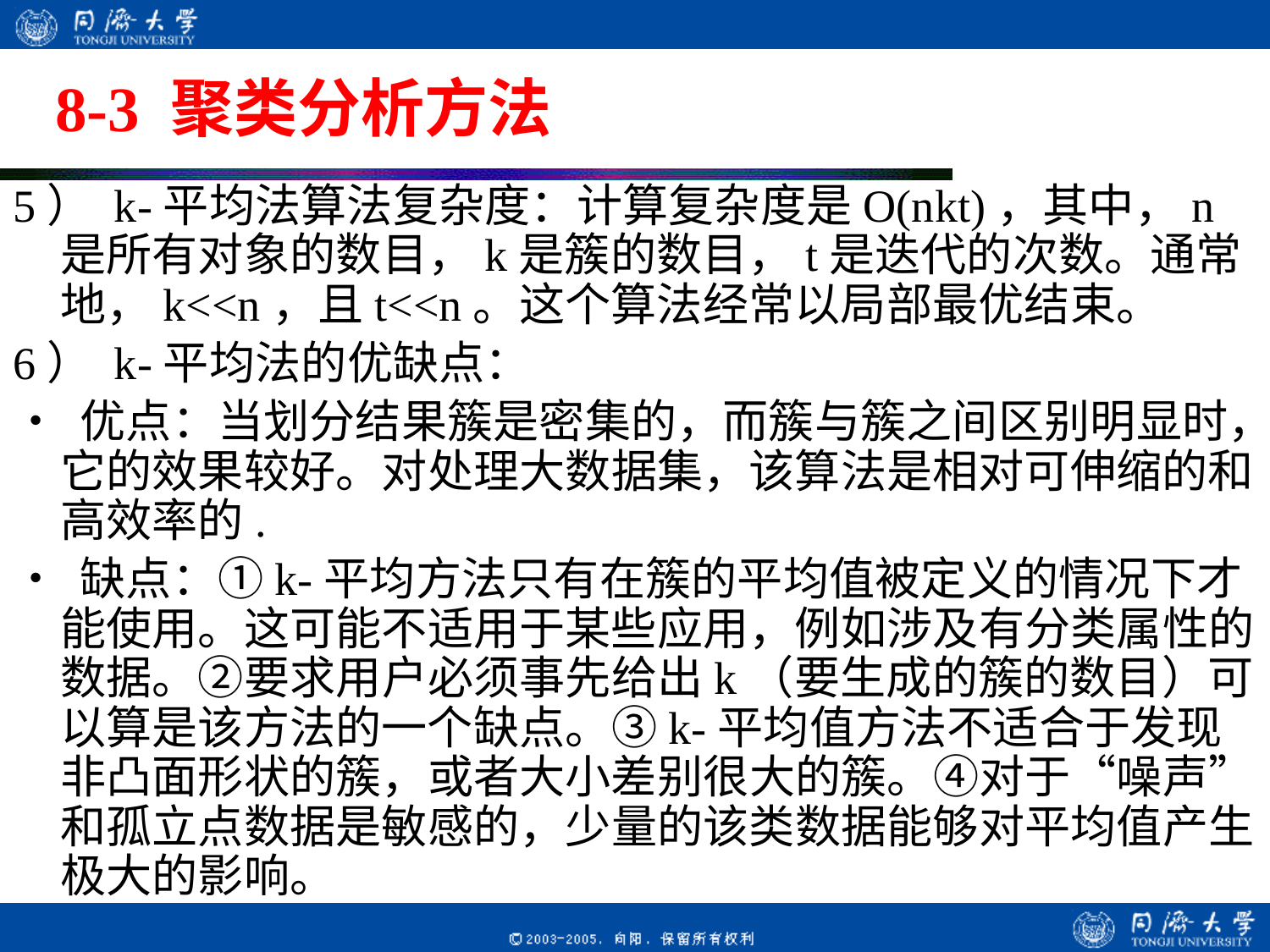

# 8-3 聚类分析方法
5） k-平均法算法复杂度：计算复杂度是O(nkt)，其中，n是所有对象的数目，k是簇的数目，t是迭代的次数。通常地，k<<n，且t<<n。这个算法经常以局部最优结束。
6） k-平均法的优缺点：
• 优点：当划分结果簇是密集的，而簇与簇之间区别明显时，它的效果较好。对处理大数据集，该算法是相对可伸缩的和高效率的.
• 缺点：①k-平均方法只有在簇的平均值被定义的情况下才能使用。这可能不适用于某些应用，例如涉及有分类属性的数据。②要求用户必须事先给出k（要生成的簇的数目）可以算是该方法的一个缺点。③k-平均值方法不适合于发现非凸面形状的簇，或者大小差别很大的簇。④对于“噪声”和孤立点数据是敏感的，少量的该类数据能够对平均值产生极大的影响。